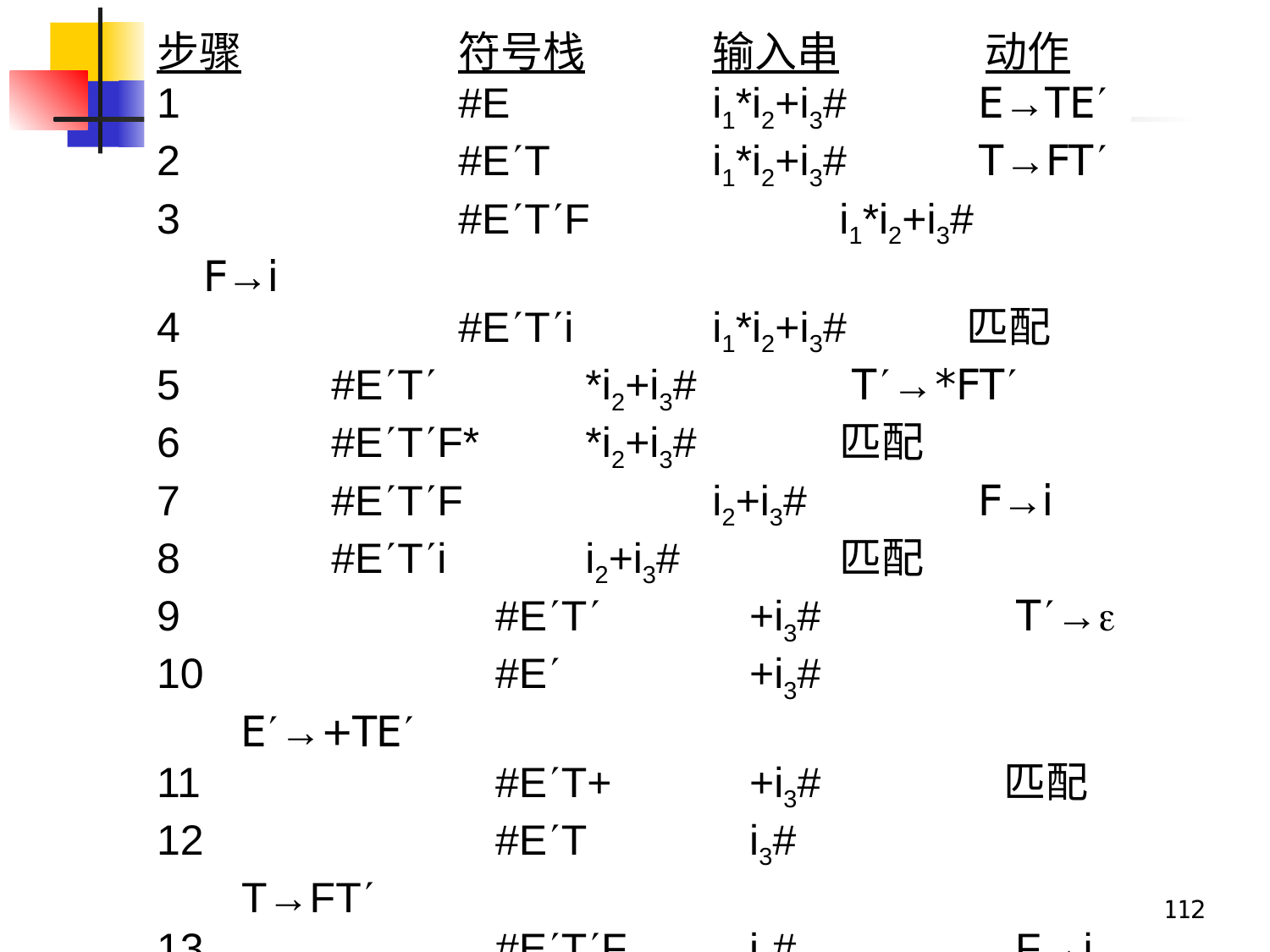

步骤		符号栈	输入串	  动作
1			#E		i1*i2+i3#	 E→TE′
2			#E′T		i1*i2+i3#	 T→FT′
3			#E′T′F		i1*i2+i3#	 F→i
4			#E′T′i		i1*i2+i3#	匹配
5		#E′T′		*i2+i3#		 T′→*FT′
6		#E′T′F*	*i2+i3#		匹配
7		#E′T′F		i2+i3#		 F→i
8		#E′T′i		i2+i3#		匹配
9			#E′T′		+i3#		 T′→ε
10			#E′		+i3#		E′→+TE′
11			#E′T+		+i3#		匹配
12			#E′T		i3#		 T→FT′
13			#E′T′F    	i3#		 F→i
14			#E′T′i		i3#		匹配
15			#E′T′		#		 T′→ε
16			#E′		#		 E′→ε
17			#		#		接受

112